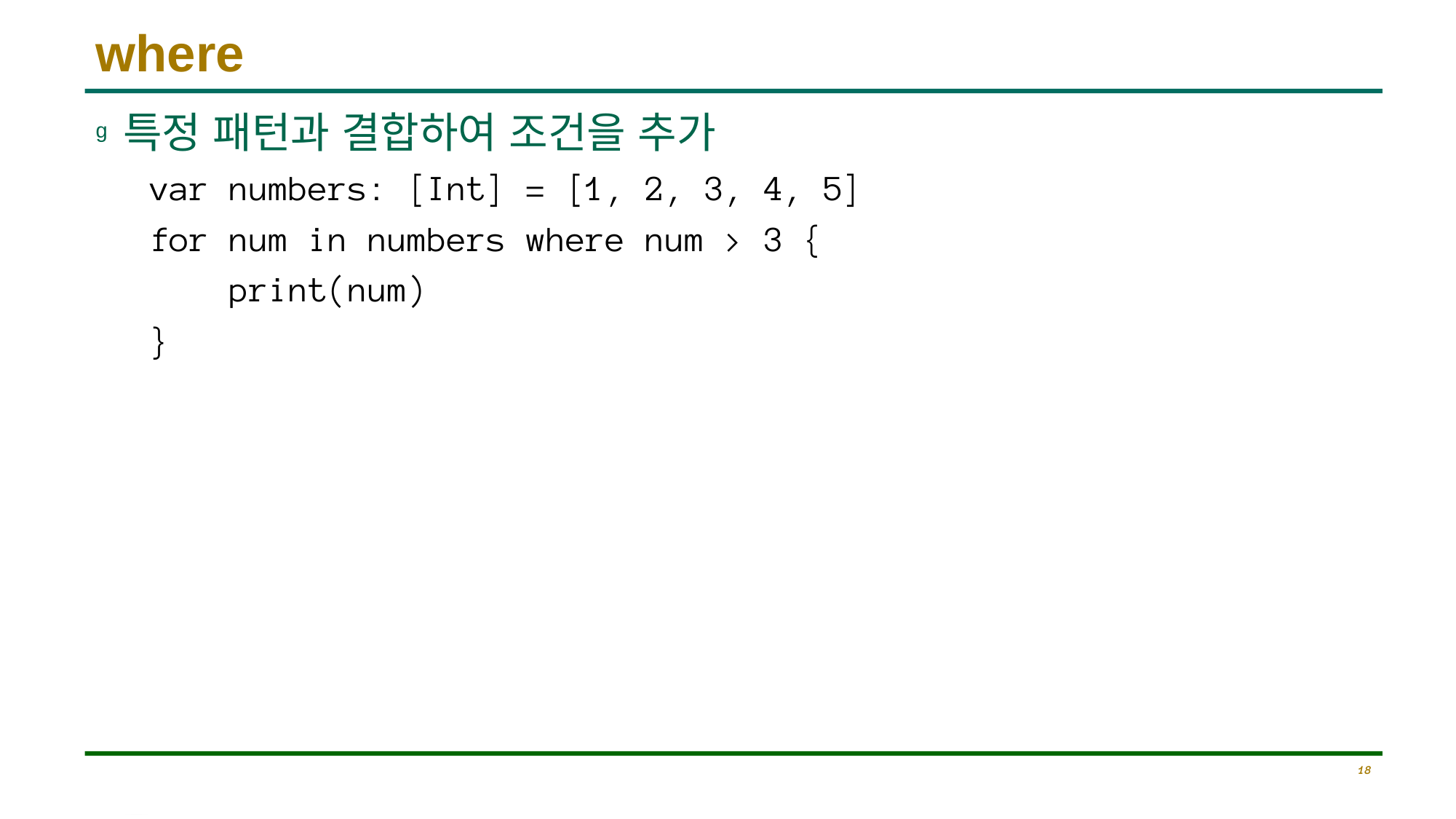

# where
특정 패턴과 결합하여 조건을 추가
var numbers: [Int] = [1, 2, 3, 4, 5]
for num in numbers where num > 3 {
    print(num)
}